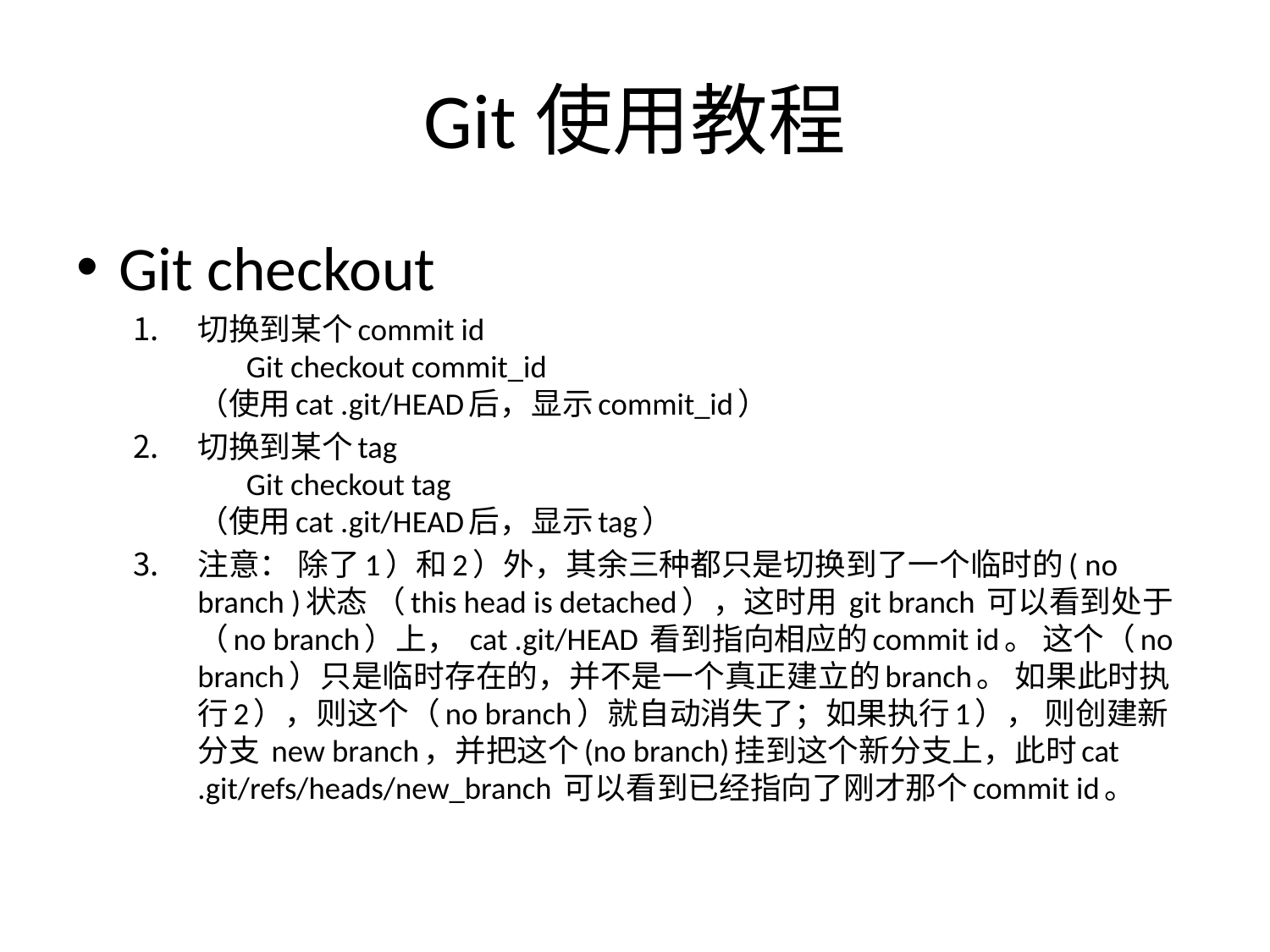

# Git使用教程
Git checkout
切换到某个commit id 
       Git checkout commit_id 
（使用cat .git/HEAD后，显示commit_id）
切换到某个tag 
       Git checkout tag 
（使用cat .git/HEAD后，显示tag）
注意： 除了1）和2）外，其余三种都只是切换到了一个临时的( no branch )状态 （this head is detached），这时用 git branch 可以看到处于（no branch）上， cat .git/HEAD 看到指向相应的commit id。 这个（no branch）只是临时存在的，并不是一个真正建立的branch。 如果此时执行2），则这个（no branch）就自动消失了；如果执行1）， 则创建新分支 new branch，并把这个(no branch)挂到这个新分支上，此时cat .git/refs/heads/new_branch 可以看到已经指向了刚才那个commit id。